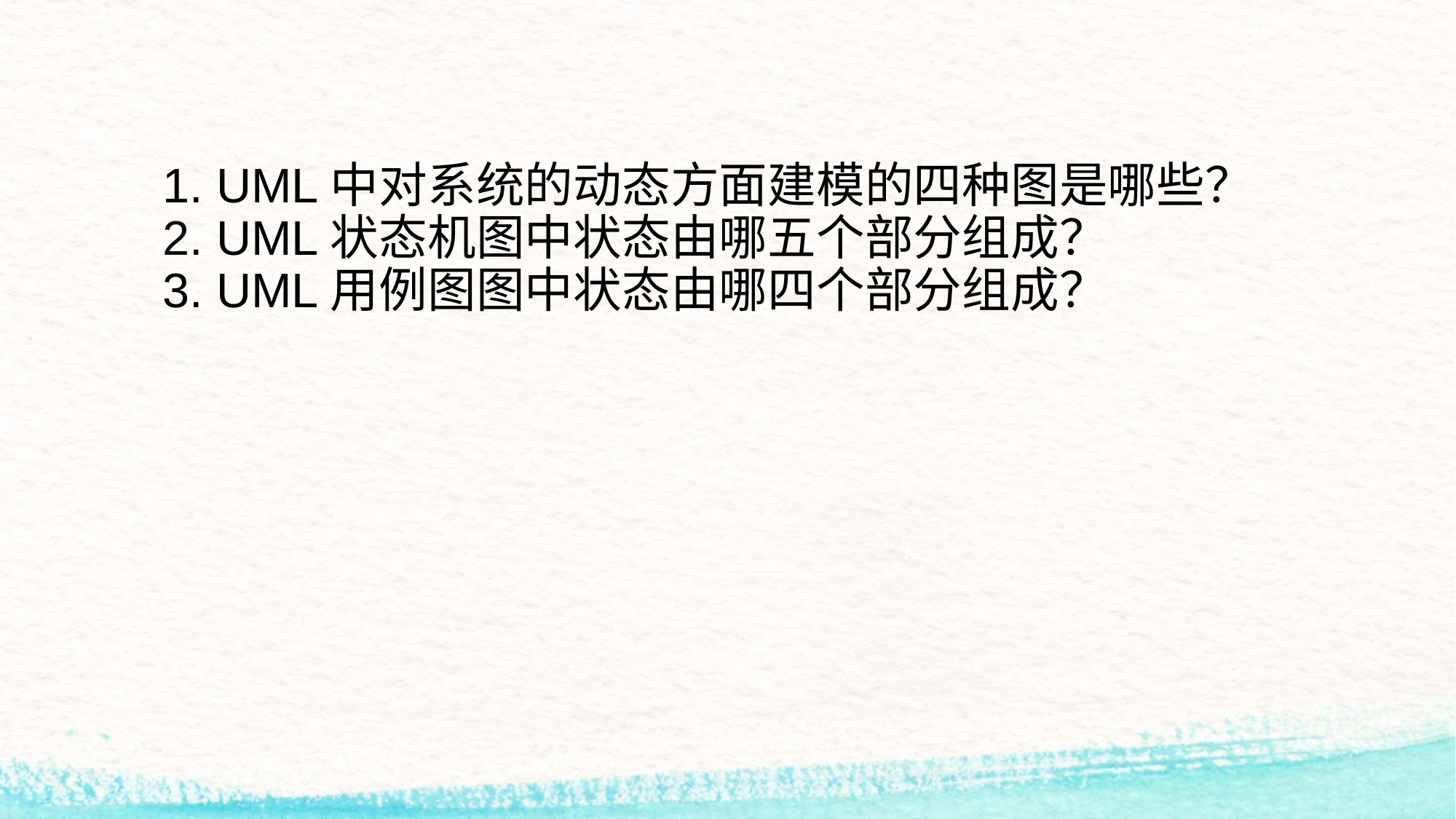

# 1. UML中对系统的动态方面建模的四种图是哪些？ 2. UML状态机图中状态由哪五个部分组成？ 3. UML用例图图中状态由哪四个部分组成？